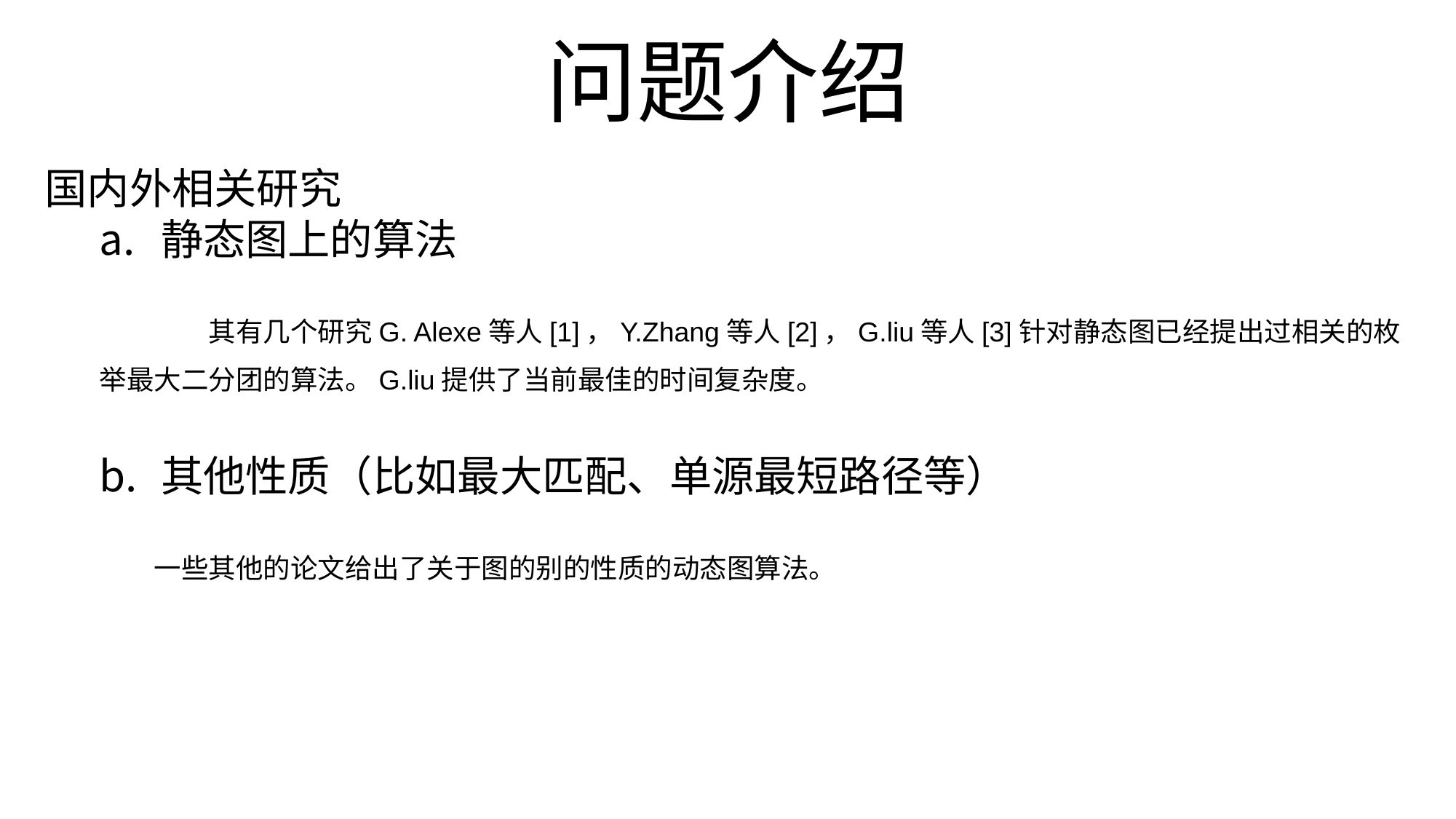

# 问题介绍
国内外相关研究
静态图上的算法

	其有几个研究G. Alexe等人[1]，Y.Zhang等人[2]，G.liu等人[3]针对静态图已经提出过相关的枚举最大二分团的算法。G.liu提供了当前最佳的时间复杂度。

其他性质（比如最大匹配、单源最短路径等）

一些其他的论文给出了关于图的别的性质的动态图算法。